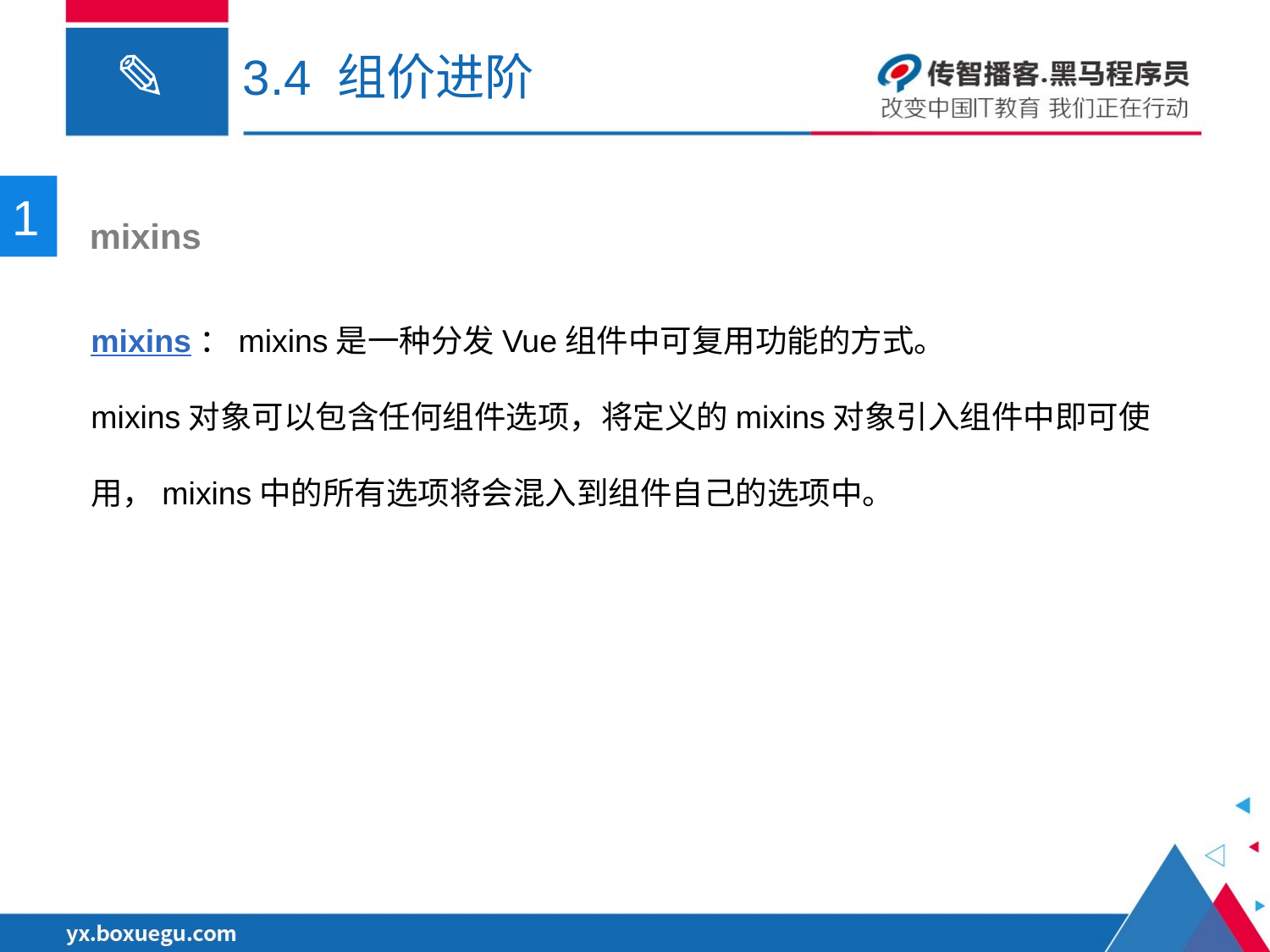

# 3.4 组价进阶

1
  mixins
mixins：mixins是一种分发Vue组件中可复用功能的方式。
mixins对象可以包含任何组件选项，将定义的mixins对象引入组件中即可使用，mixins中的所有选项将会混入到组件自己的选项中。